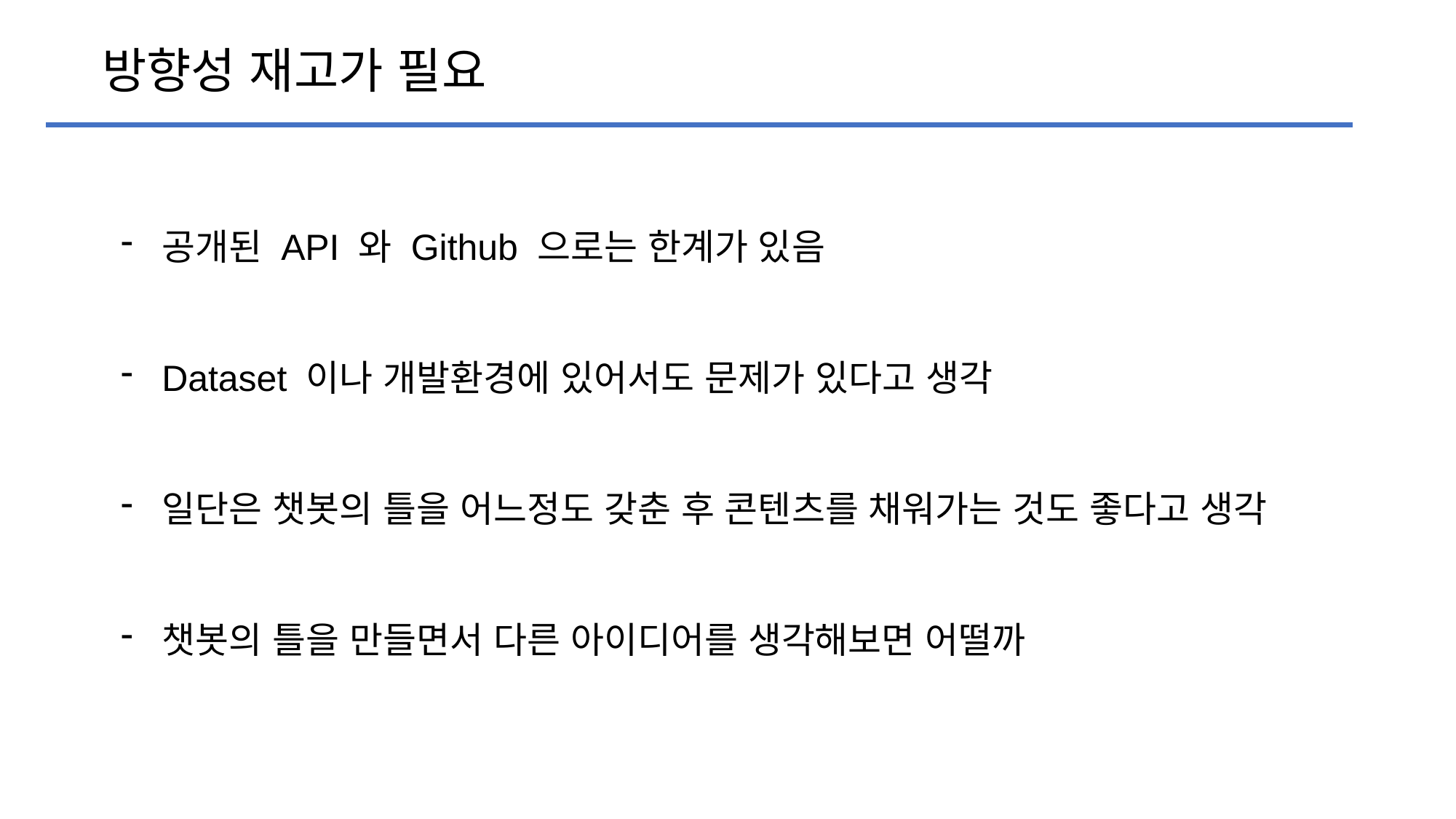

방향성 재고가 필요
공개된 API 와 Github 으로는 한계가 있음

Dataset 이나 개발환경에 있어서도 문제가 있다고 생각

일단은 챗봇의 틀을 어느정도 갖춘 후 콘텐츠를 채워가는 것도 좋다고 생각

챗봇의 틀을 만들면서 다른 아이디어를 생각해보면 어떨까